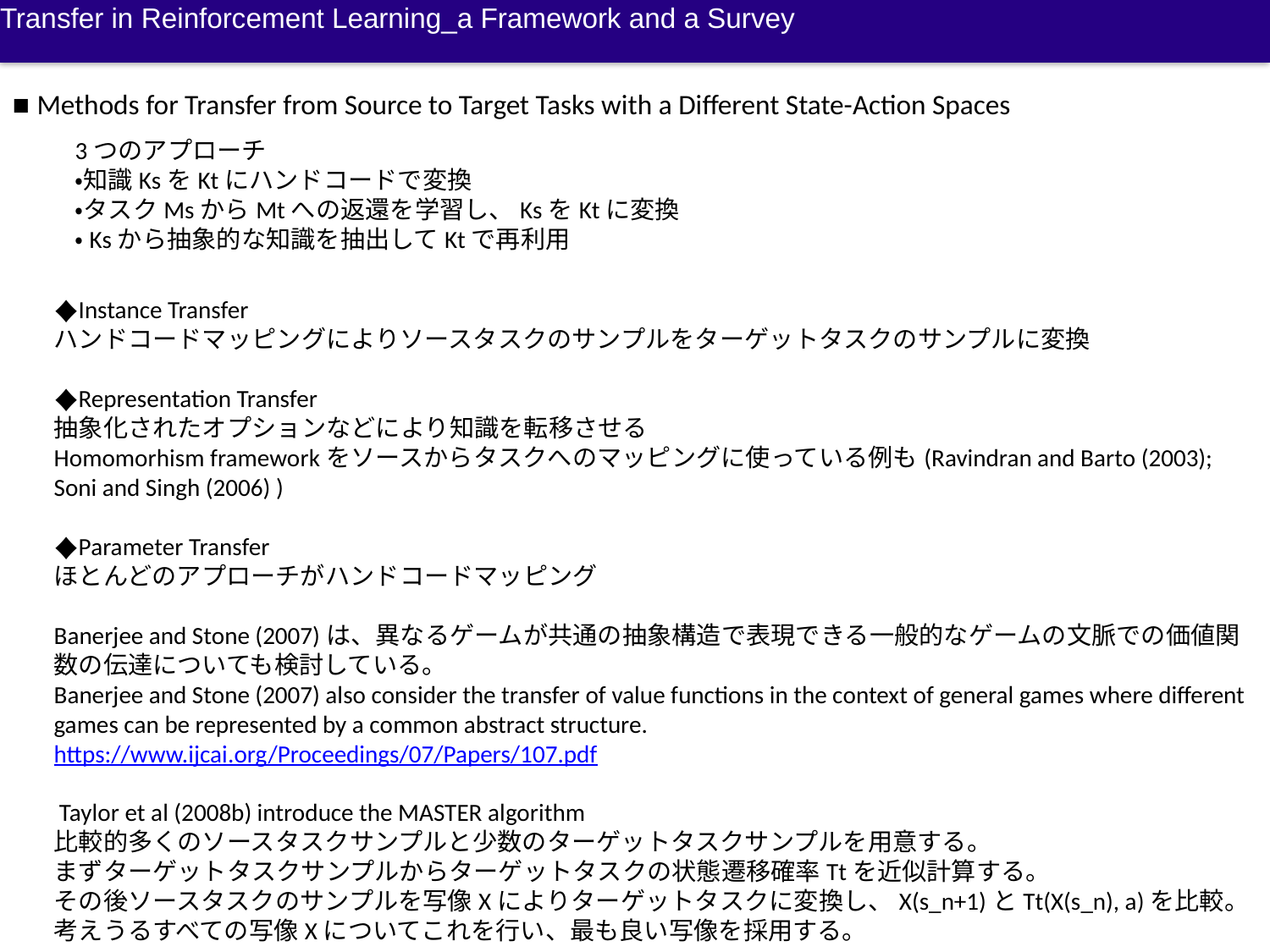

Transfer in Reinforcement Learning_a Framework and a Survey
■ ﻿Methods for Transfer from Source to Target Tasks with a Different State-Action Spaces
3つのアプローチ
・知識KsをKtにハンドコードで変換
・タスクMsからMtへの返還を学習し、KsをKtに変換
・Ksから抽象的な知識を抽出してKtで再利用
♦Instance Transfer
ハンドコードマッピングによりソースタスクのサンプルをターゲットタスクのサンプルに変換

♦Representation Transfer
抽象化されたオプションなどにより知識を転移させる
Homomorhism frameworkをソースからタスクへのマッピングに使っている例も(Ravindran and Barto (2003); Soni and Singh (2006) )

♦Parameter Transfer
ほとんどのアプローチがハンドコードマッピング

Banerjee and Stone (2007)は、異なるゲームが共通の抽象構造で表現できる一般的なゲームの文脈での価値関数の伝達についても検討している。
Banerjee and Stone (2007) also consider the transfer of value functions in the context of general games where different games can be represented by a common abstract structure.
https://www.ijcai.org/Proceedings/07/Papers/107.pdf

 Taylor et al (2008b) introduce the MASTER algorithm
比較的多くのソースタスクサンプルと少数のターゲットタスクサンプルを用意する。
まずターゲットタスクサンプルからターゲットタスクの状態遷移確率Ttを近似計算する。
その後ソースタスクのサンプルを写像Xによりターゲットタスクに変換し、X(s_n+1)とTt(X(s_n), a)を比較。
考えうるすべての写像Xについてこれを行い、最も良い写像を採用する。